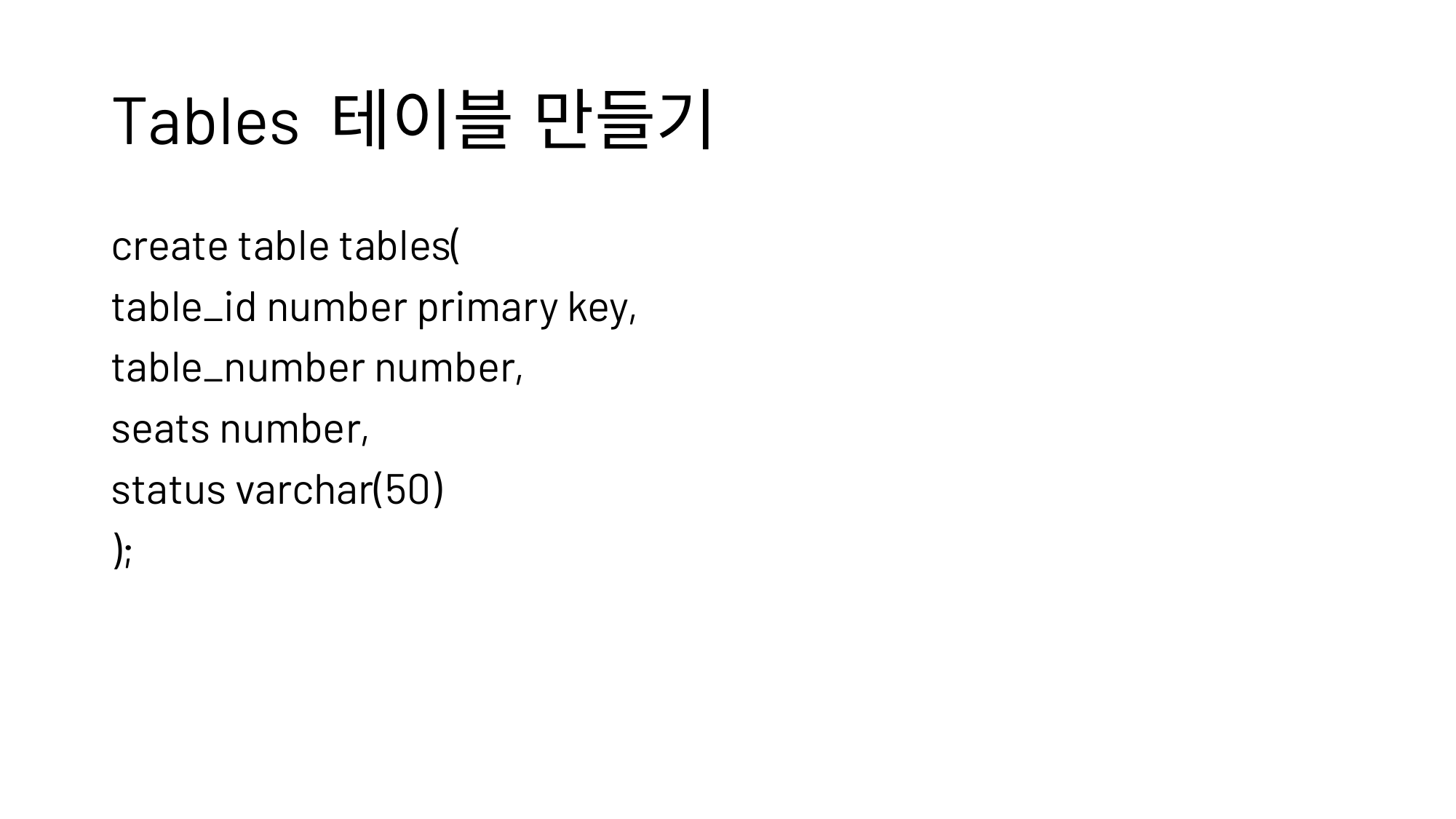

# Tables 테이블 만들기
create table tables(
table_id number primary key,
table_number number,
seats number,
status varchar(50)
);